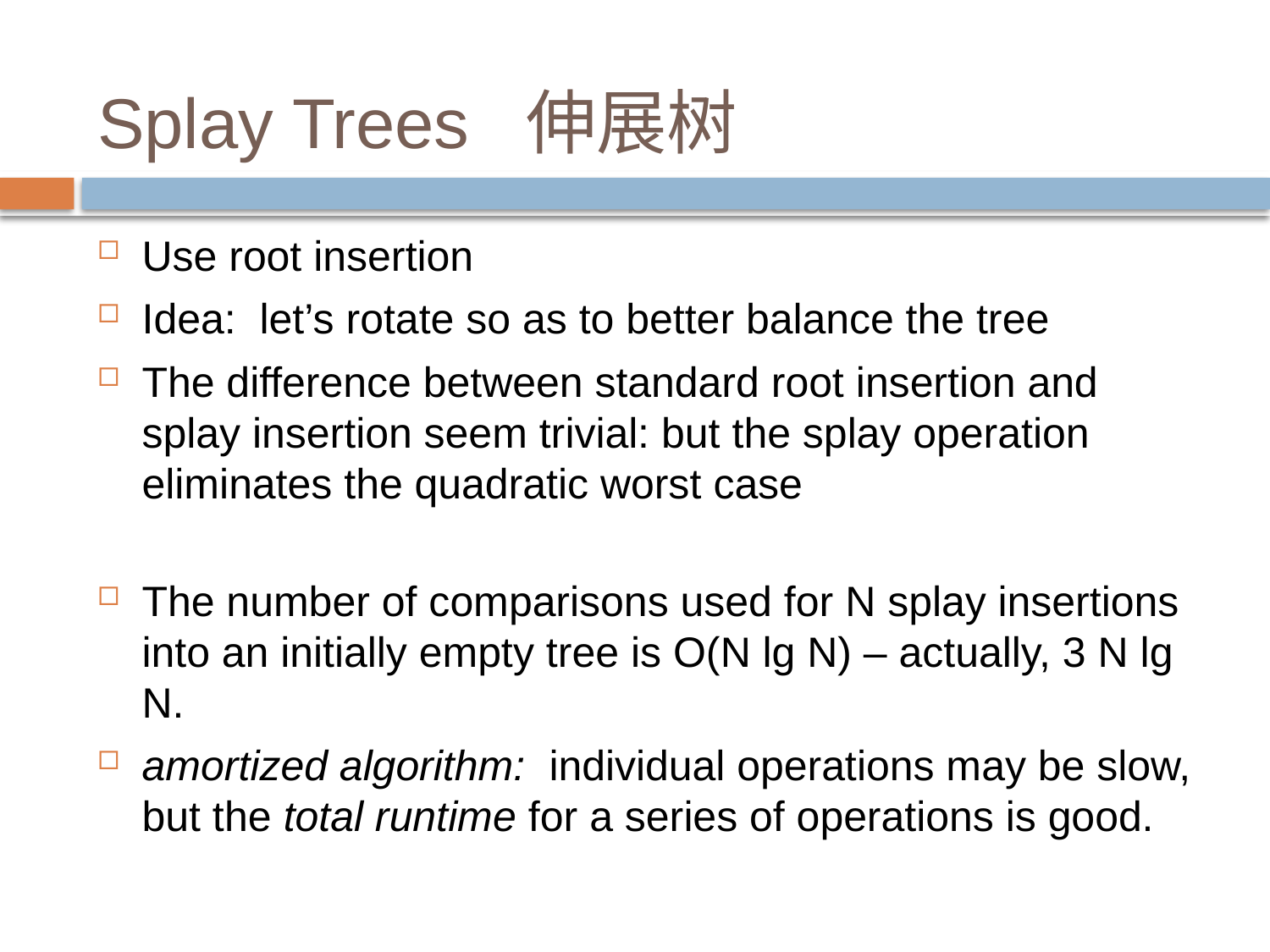

# Splay Trees  伸展树
Use root insertion
Idea:  let’s rotate so as to better balance the tree
The difference between standard root insertion and splay insertion seem trivial: but the splay operation eliminates the quadratic worst case

The number of comparisons used for N splay insertions into an initially empty tree is O(N lg N) – actually, 3 N lg N.
amortized algorithm:  individual operations may be slow, but the total runtime for a series of operations is good.